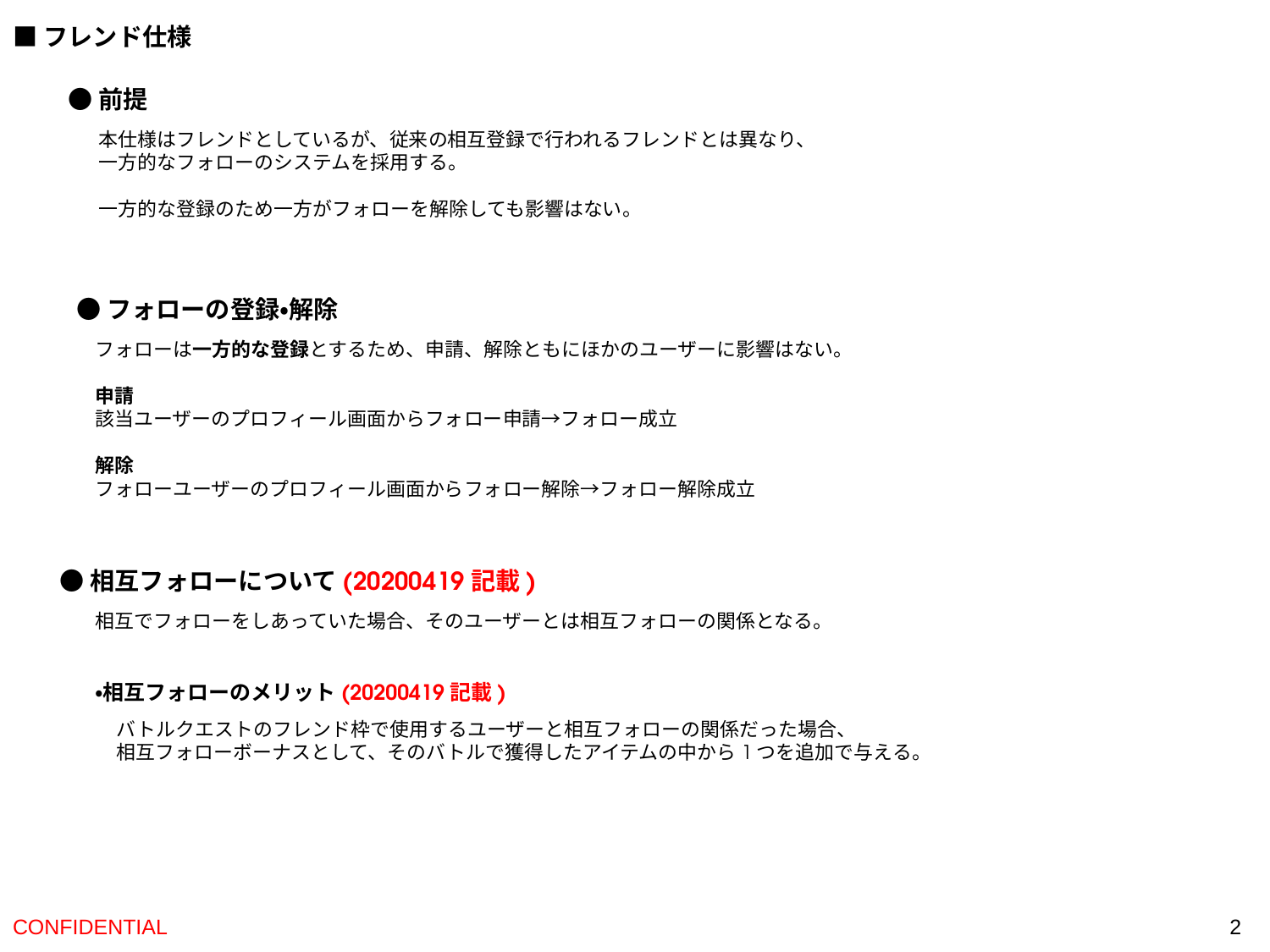

■フレンド仕様
●前提
本仕様はフレンドとしているが、従来の相互登録で行われるフレンドとは異なり、
一方的なフォローのシステムを採用する。

一方的な登録のため一方がフォローを解除しても影響はない。
●フォローの登録・解除
フォローは一方的な登録とするため、申請、解除ともにほかのユーザーに影響はない。

申請
該当ユーザーのプロフィール画面からフォロー申請→フォロー成立

解除
フォローユーザーのプロフィール画面からフォロー解除→フォロー解除成立
●相互フォローについて(20200419記載)
相互でフォローをしあっていた場合、そのユーザーとは相互フォローの関係となる。
・相互フォローのメリット(20200419記載)
バトルクエストのフレンド枠で使用するユーザーと相互フォローの関係だった場合、
相互フォローボーナスとして、そのバトルで獲得したアイテムの中から1つを追加で与える。

2
CONFIDENTIAL